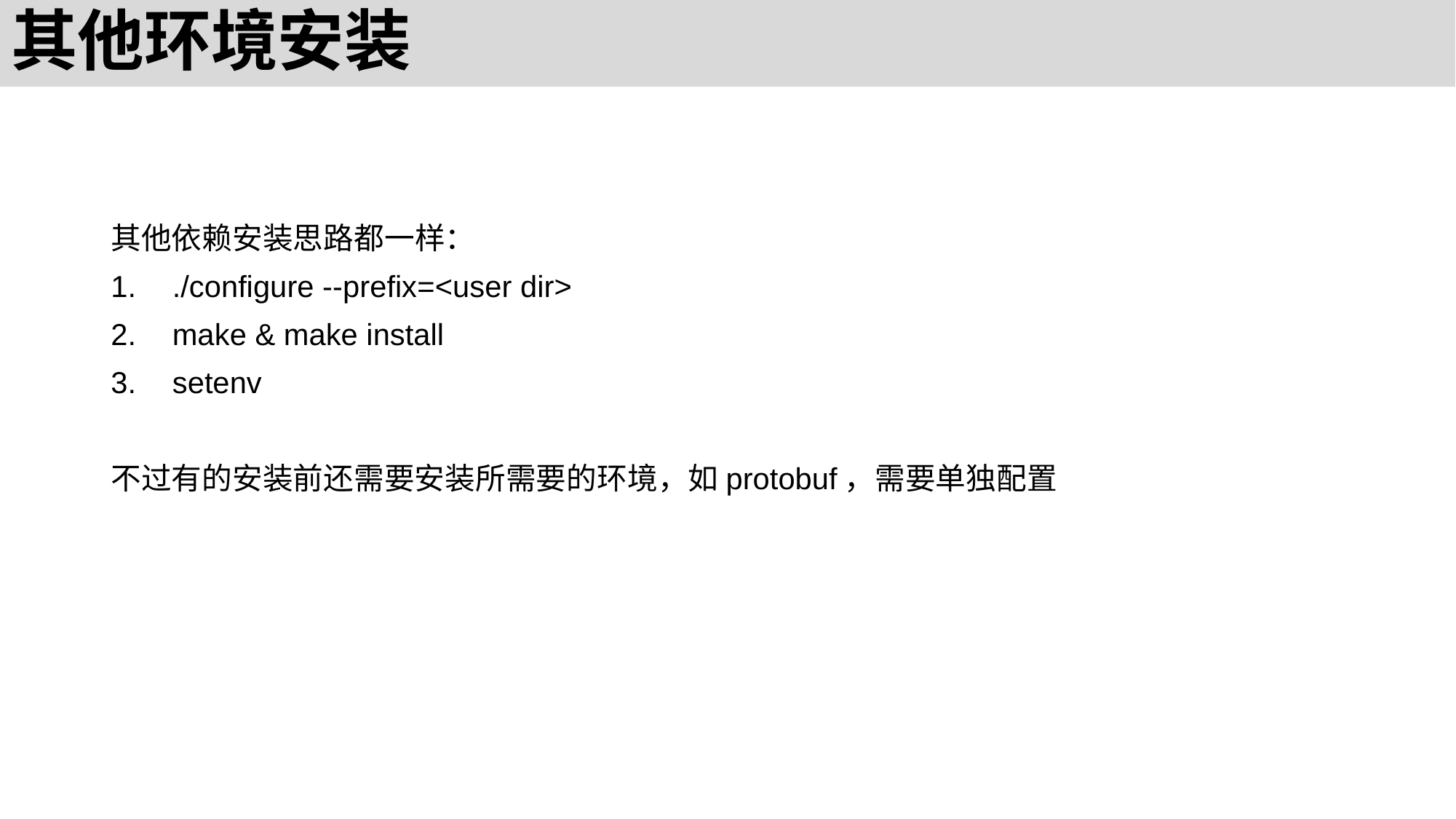

# 其他环境安装
其他依赖安装思路都一样：
./configure --prefix=<user dir>
make & make install
setenv

不过有的安装前还需要安装所需要的环境，如protobuf，需要单独配置